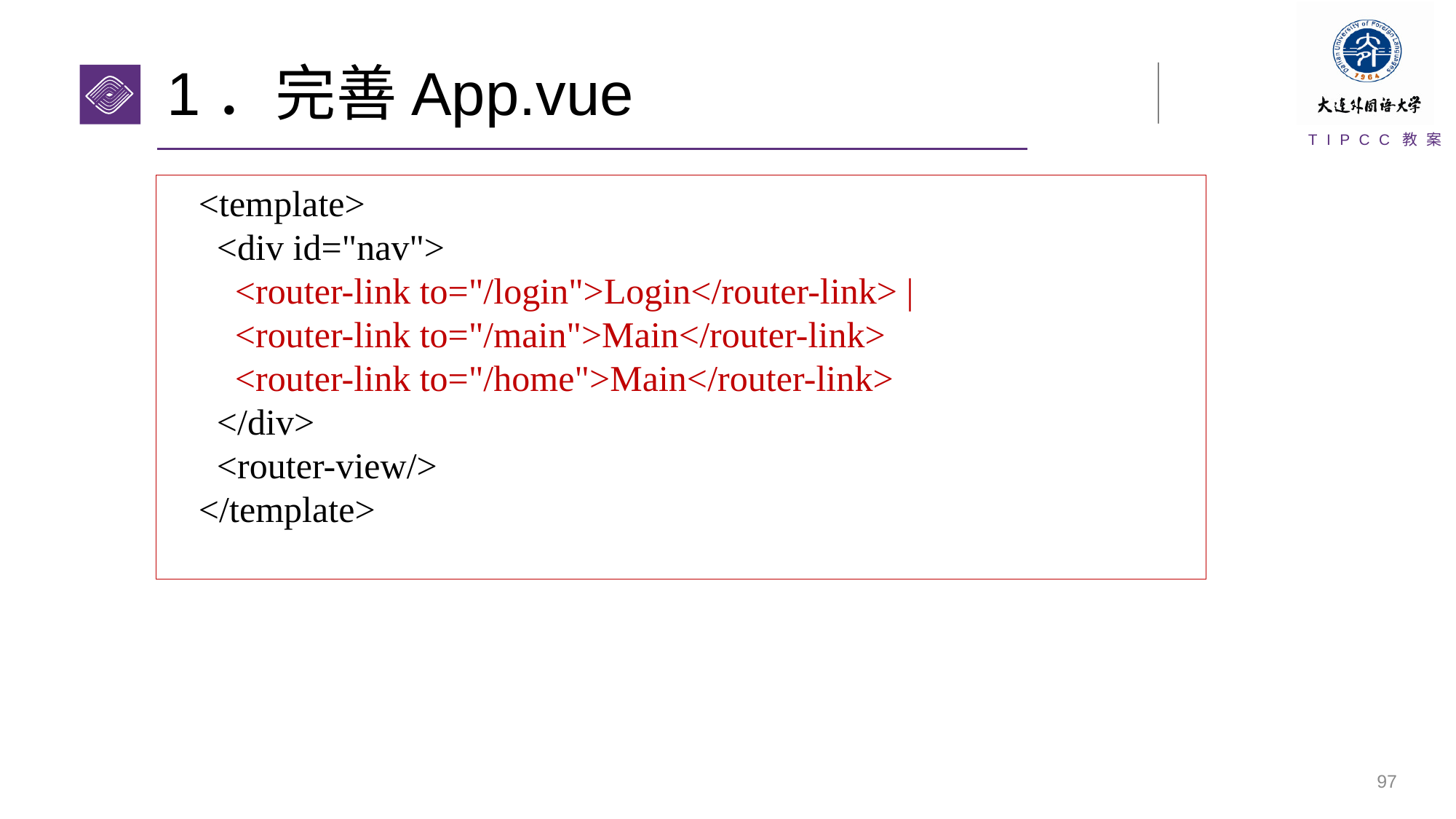

# 1．完善App.vue
<template>
  <div id="nav">
    <router-link to="/login">Login</router-link> |
    <router-link to="/main">Main</router-link>
    <router-link to="/home">Main</router-link>
  </div>
  <router-view/>
</template>

97